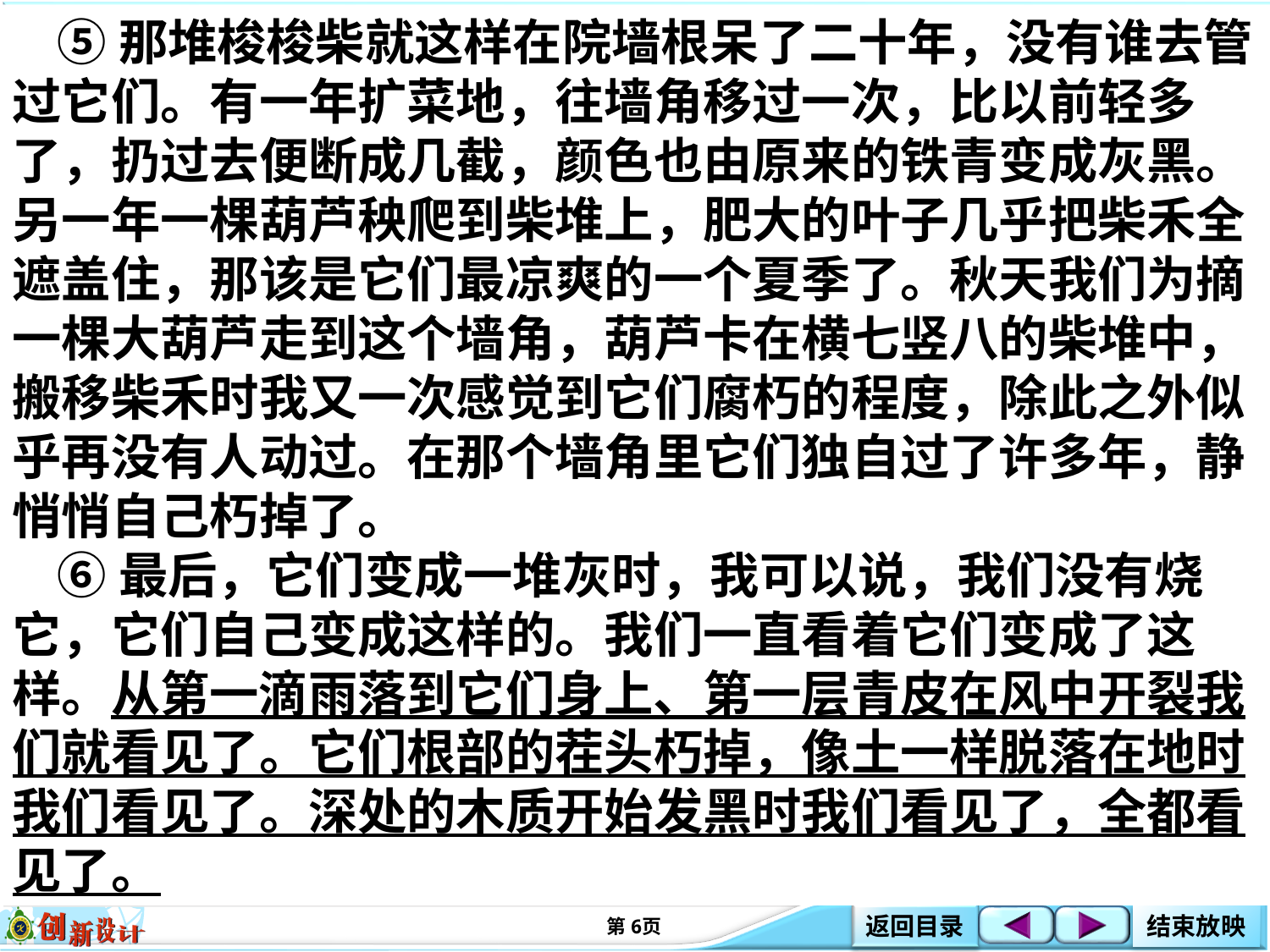

⑤那堆梭梭柴就这样在院墙根呆了二十年，没有谁去管过它们。有一年扩菜地，往墙角移过一次，比以前轻多了，扔过去便断成几截，颜色也由原来的铁青变成灰黑。另一年一棵葫芦秧爬到柴堆上，肥大的叶子几乎把柴禾全遮盖住，那该是它们最凉爽的一个夏季了。秋天我们为摘一棵大葫芦走到这个墙角，葫芦卡在横七竖八的柴堆中，搬移柴禾时我又一次感觉到它们腐朽的程度，除此之外似乎再没有人动过。在那个墙角里它们独自过了许多年，静悄悄自己朽掉了。
    ⑥最后，它们变成一堆灰时，我可以说，我们没有烧它，它们自己变成这样的。我们一直看着它们变成了这样。从第一滴雨落到它们身上、第一层青皮在风中开裂我们就看见了。它们根部的茬头朽掉，像土一样脱落在地时我们看见了。深处的木质开始发黑时我们看见了，全都看见了。